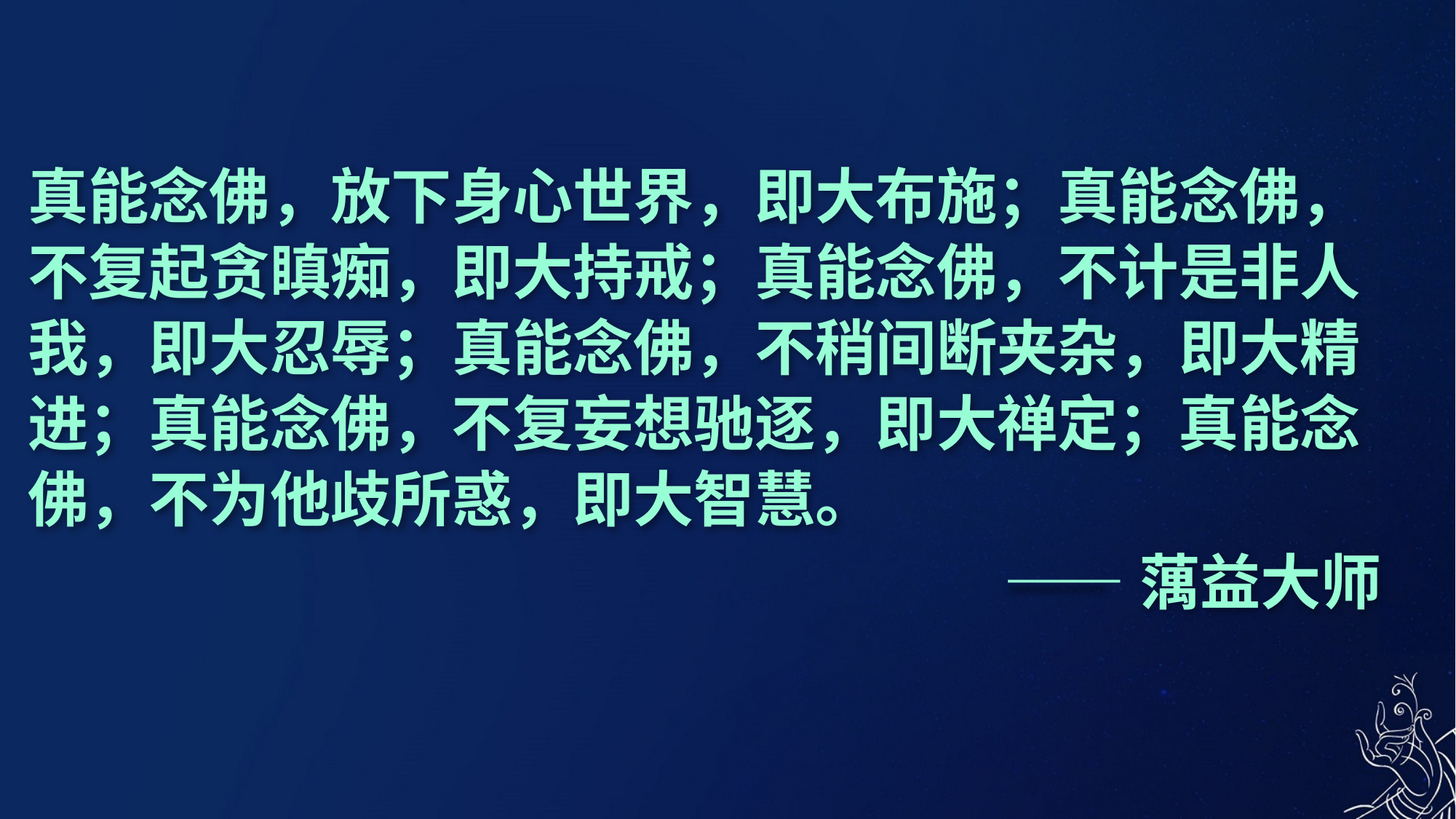

真能念佛，放下身心世界，即大布施；真能念佛，不复起贪瞋痴，即大持戒；真能念佛，不计是非人我，即大忍辱；真能念佛，不稍间断夹杂，即大精进；真能念佛，不复妄想驰逐，即大禅定；真能念佛，不为他歧所惑，即大智慧。
——蕅益大师